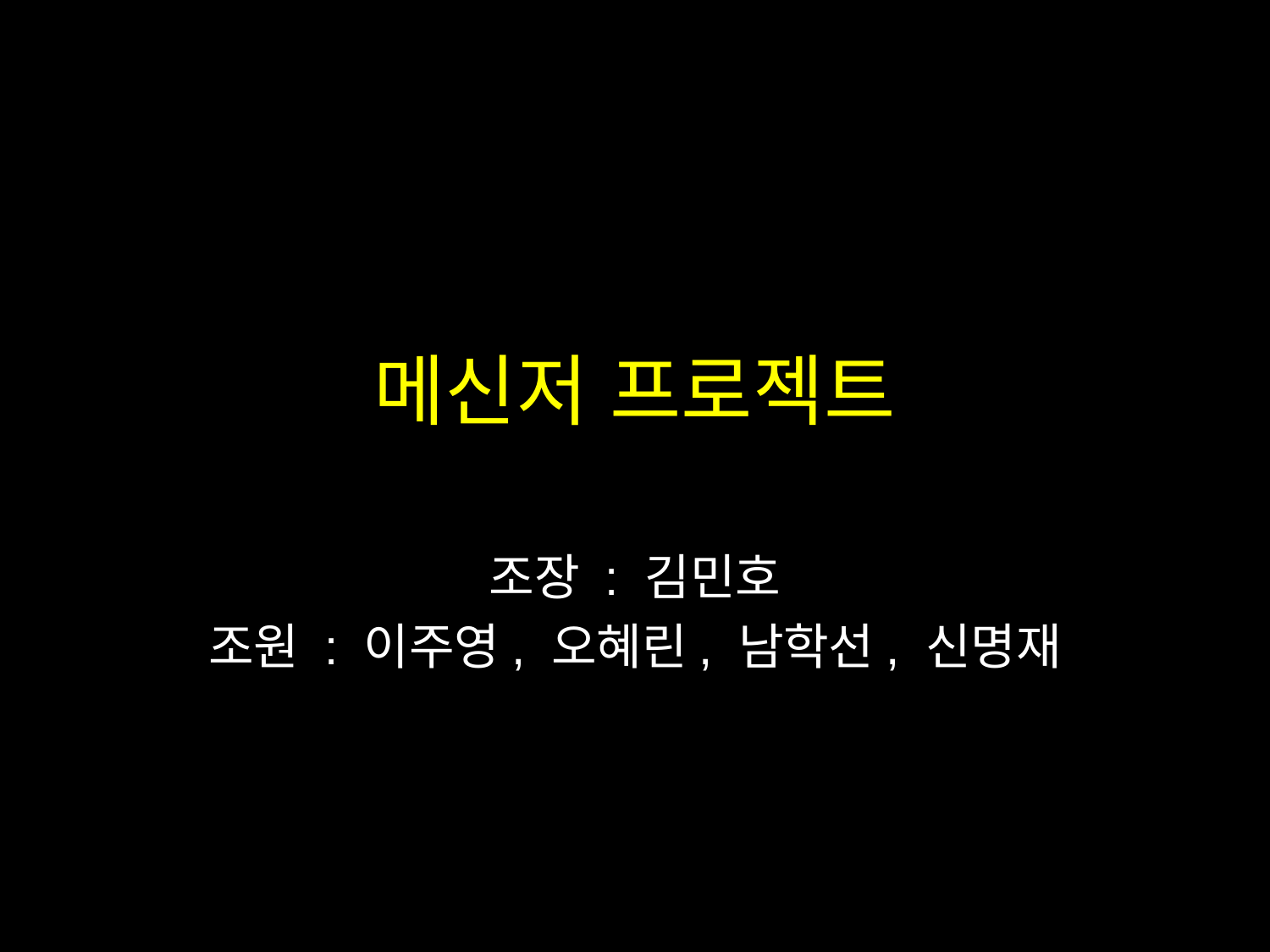

# 메신저 프로젝트
조장 : 김민호
조원 : 이주영, 오혜린, 남학선, 신명재